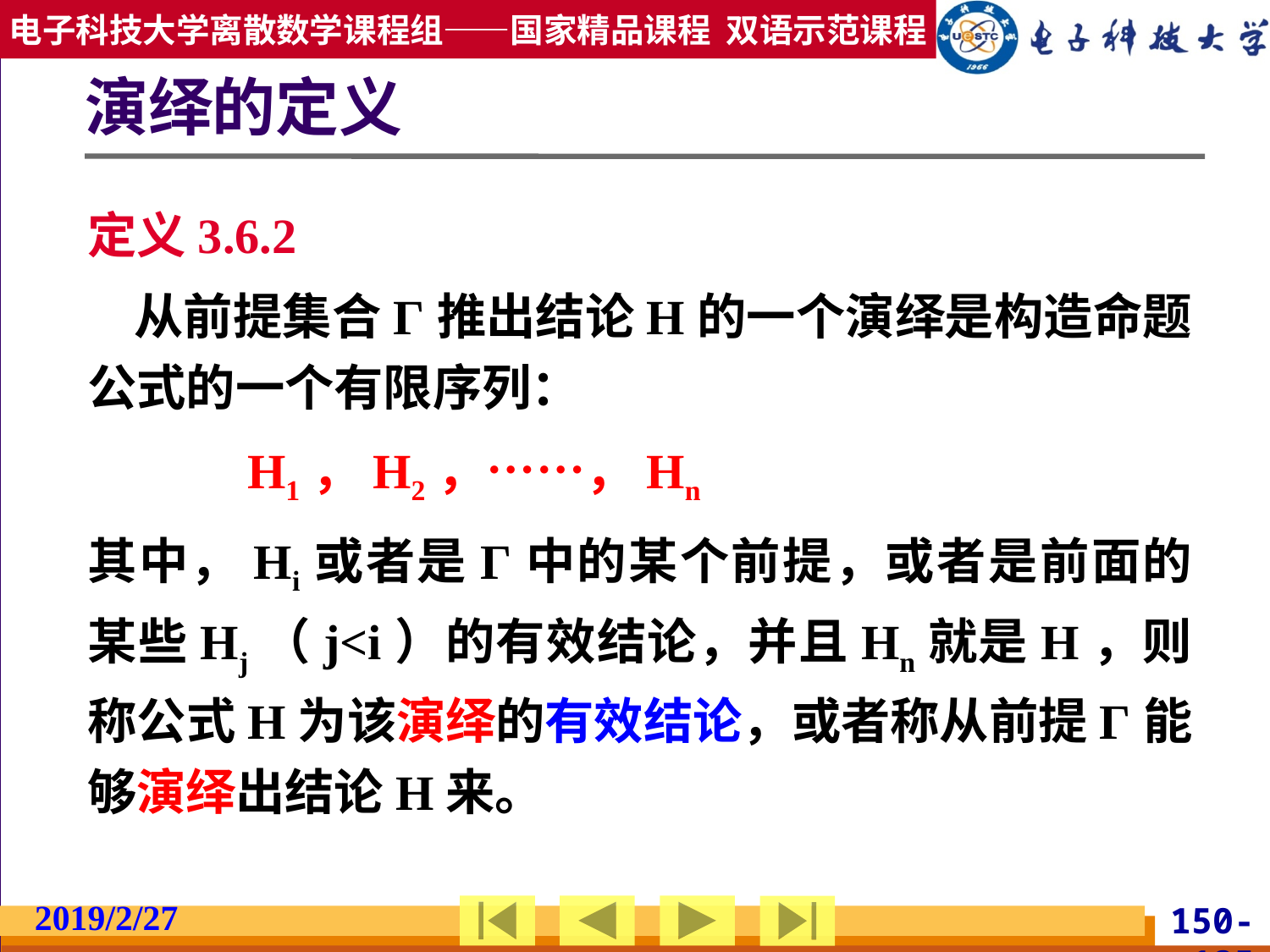

# 演绎的定义
定义3.6.2
   从前提集合Г推出结论H的一个演绎是构造命题公式的一个有限序列：
             H1，H2，……，Hn
其中，Hi或者是Г中的某个前提，或者是前面的某些Hj（j<i）的有效结论，并且Hn就是H，则称公式H为该演绎的有效结论，或者称从前提Г能够演绎出结论H来。
2019/2/27